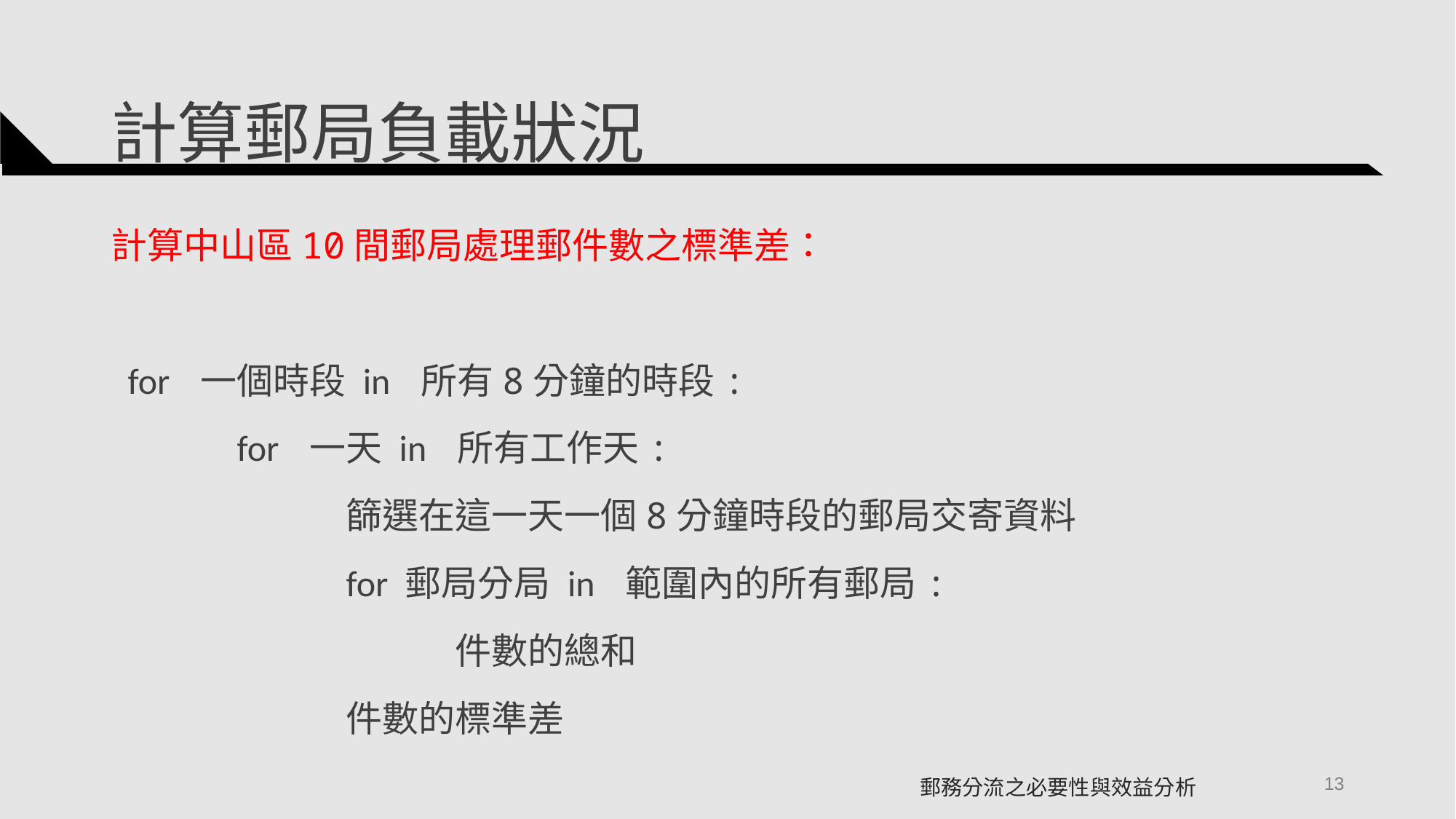

# 計算郵局負載狀況
計算中山區10間郵局處理郵件數之標準差：
for 一個時段 in 所有8分鐘的時段:
	for 一天 in 所有工作天:
		篩選在這一天一個8分鐘時段的郵局交寄資料
		for 郵局分局 in 範圍內的所有郵局:
			件數的總和
		件數的標準差

13
郵務分流之必要性與效益分析